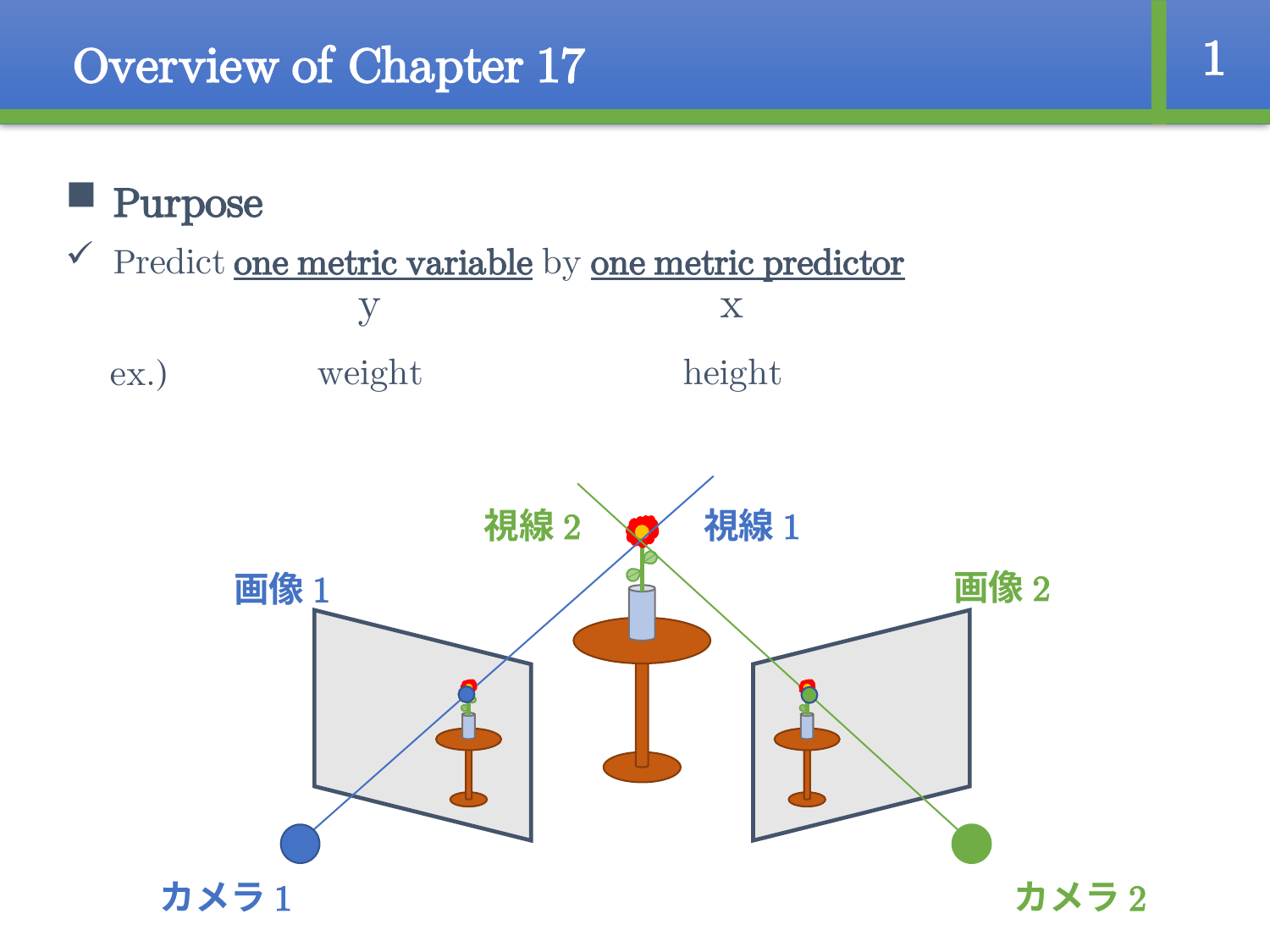

Overview of Chapter 17
1

Purpose
Predict one metric variable by one metric predictor

     ex.)
y
x
weight
height
視線2
視線1

画像2
画像1

カメラ1
カメラ2